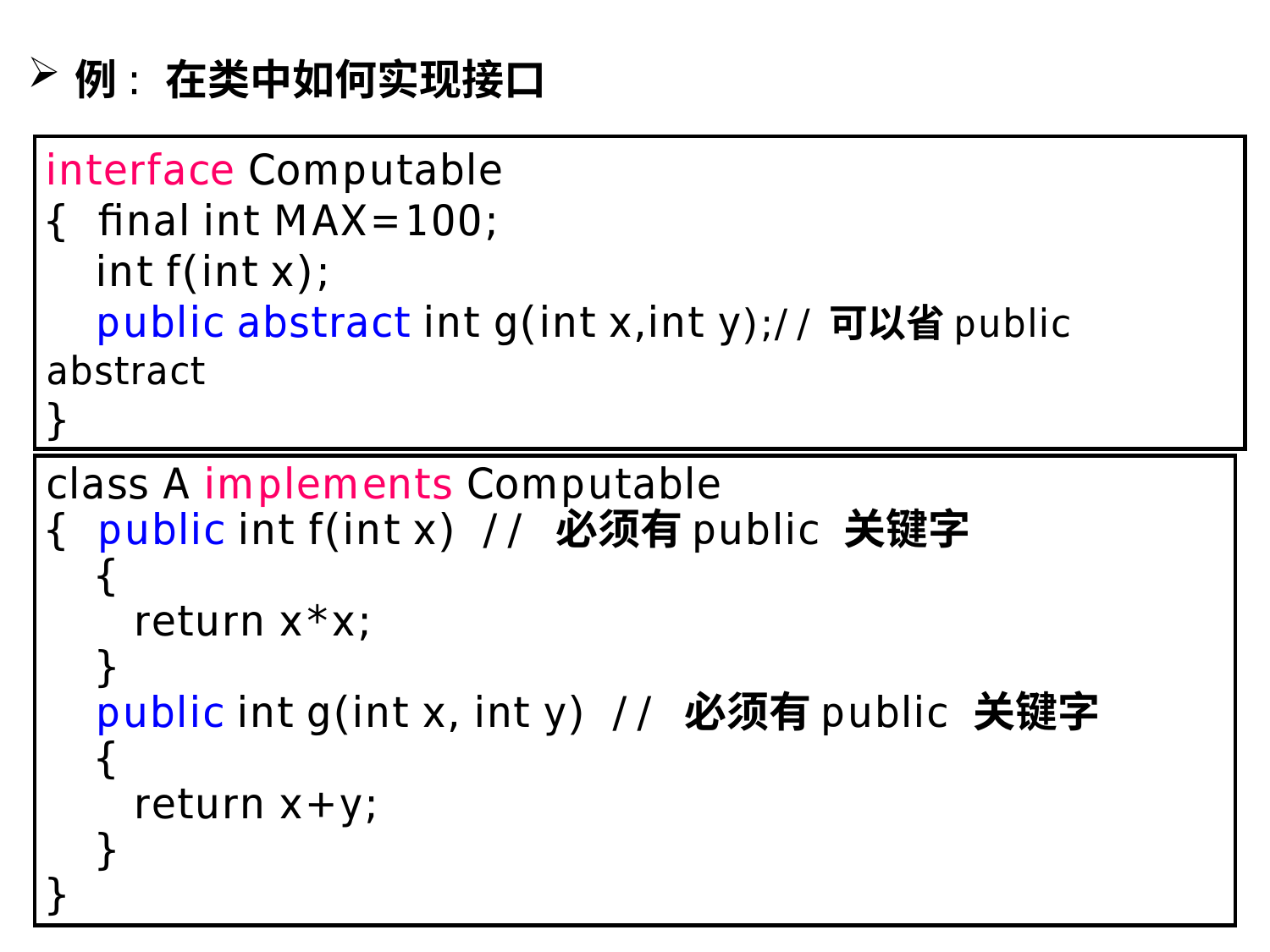

例: 在类中如何实现接口
interface Computable
{  final int MAX=100;
    int f(int x);
    public abstract int g(int x,int y);//可以省public abstract
}
class A implements Computable
{  public int f(int x)  // 必须有public 关键字
    {
       return x*x;
    }
    public int g(int x, int y)  // 必须有public 关键字
    {
       return x+y;
    }
}